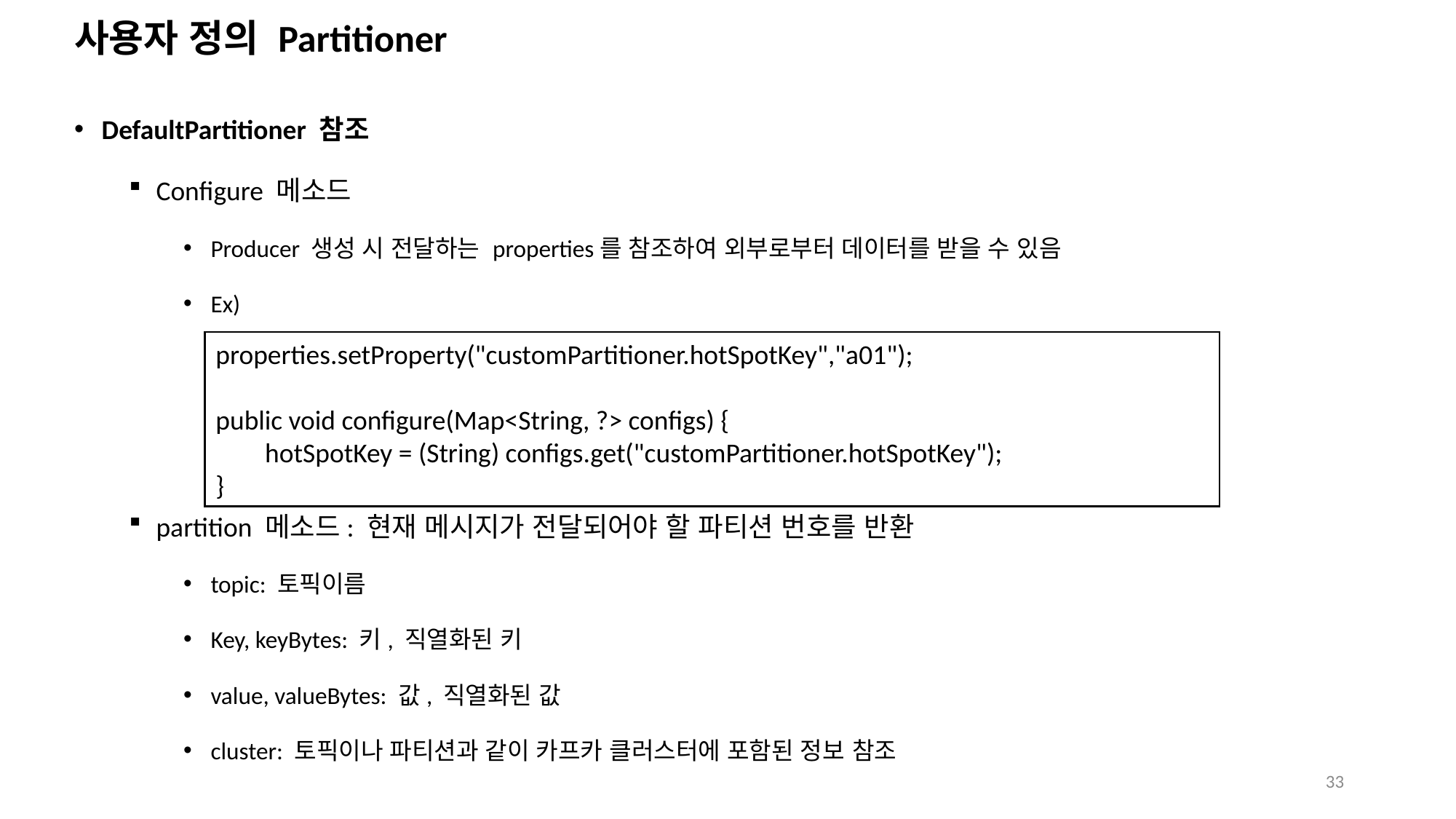

# 사용자 정의 Partitioner
DefaultPartitioner 참조
Configure 메소드
Producer 생성 시 전달하는 properties를 참조하여 외부로부터 데이터를 받을 수 있음
Ex)

partition 메소드: 현재 메시지가 전달되어야 할 파티션 번호를 반환
topic: 토픽이름
Key, keyBytes: 키, 직열화된 키
value, valueBytes: 값, 직열화된 값
cluster: 토픽이나 파티션과 같이 카프카 클러스터에 포함된 정보 참조

properties.setProperty("customPartitioner.hotSpotKey","a01");

public void configure(Map<String, ?> configs) {
        hotSpotKey = (String) configs.get("customPartitioner.hotSpotKey");
}
33